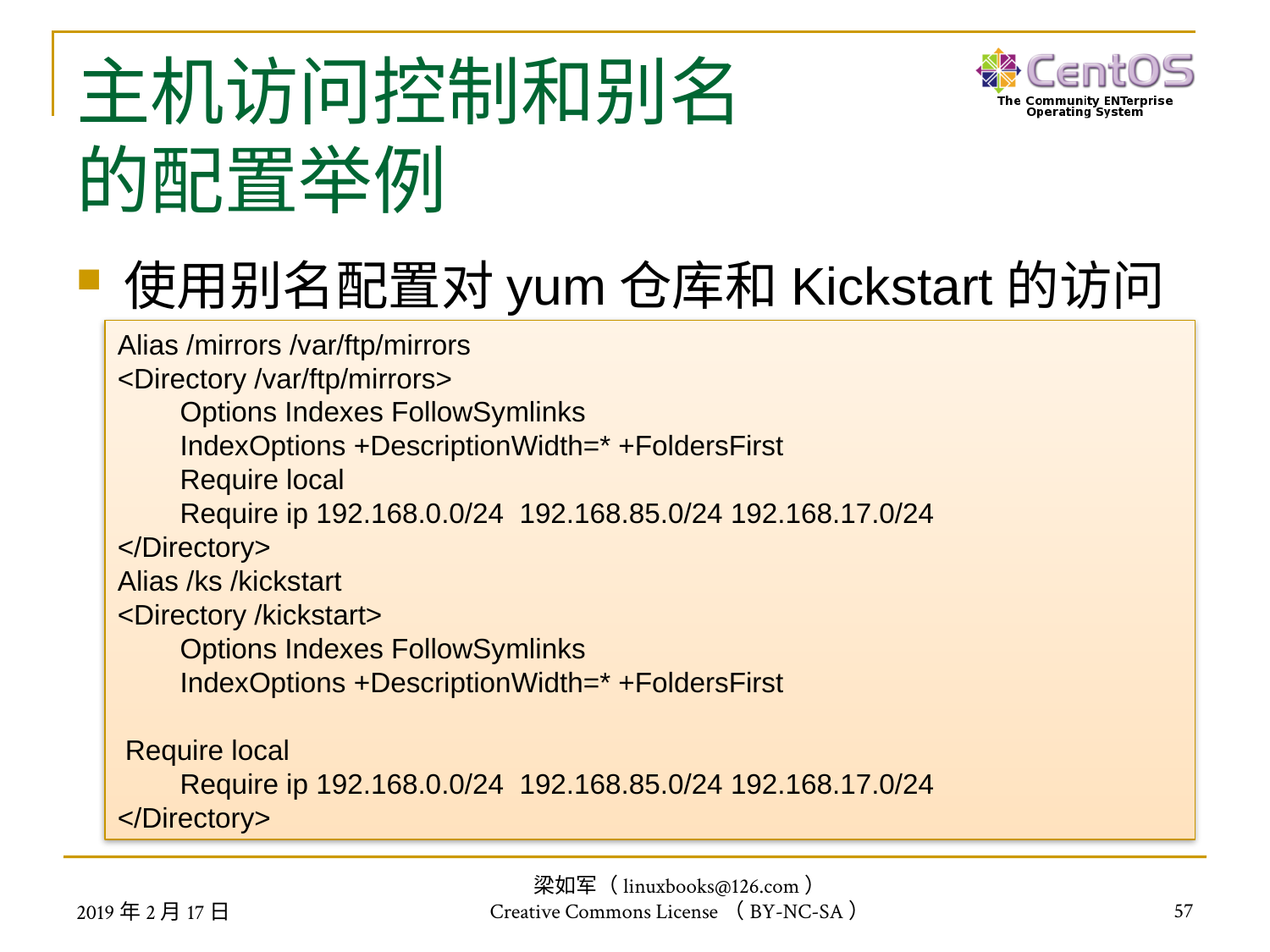

# 主机访问控制和别名 的配置举例
使用别名配置对yum仓库和Kickstart的访问
Alias /mirrors /var/ftp/mirrors
<Directory /var/ftp/mirrors>
        Options Indexes FollowSymlinks
        IndexOptions +DescriptionWidth=* +FoldersFirst
        Require local
        Require ip 192.168.0.0/24  192.168.85.0/24 192.168.17.0/24
</Directory>
Alias /ks /kickstart
<Directory /kickstart>
        Options Indexes FollowSymlinks
        IndexOptions +DescriptionWidth=* +FoldersFirst

 Require local
        Require ip 192.168.0.0/24  192.168.85.0/24 192.168.17.0/24
</Directory>
梁如军（linuxbooks@126.com）
Creative Commons License（BY-NC-SA）
2019年2月17日
57